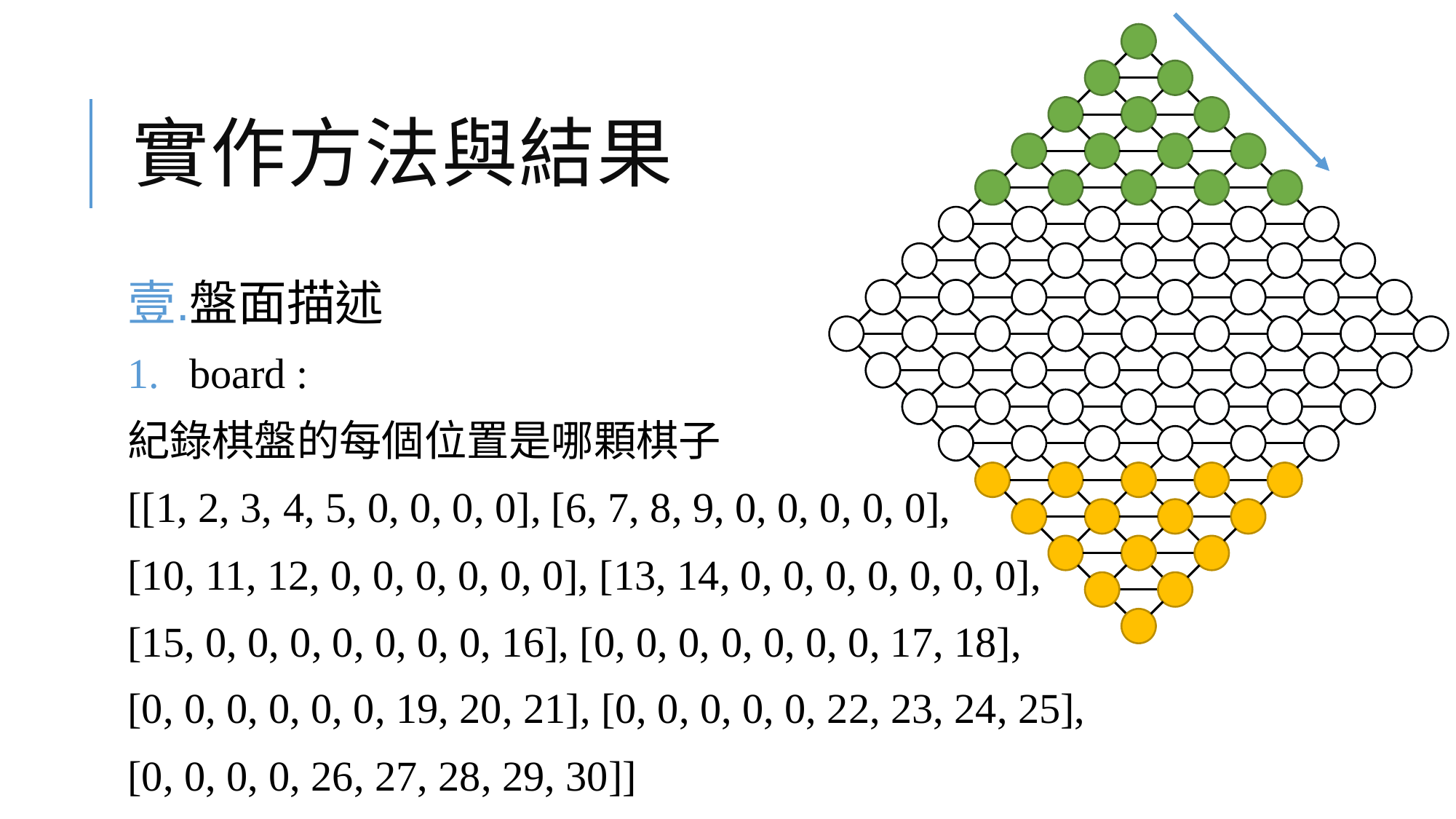

# 實作方法與結果

盤面描述
board :
紀錄棋盤的每個位置是哪顆棋子
[[1, 2, 3, 4, 5, 0, 0, 0, 0], [6, 7, 8, 9, 0, 0, 0, 0, 0],
[10, 11, 12, 0, 0, 0, 0, 0, 0], [13, 14, 0, 0, 0, 0, 0, 0, 0],
[15, 0, 0, 0, 0, 0, 0, 0, 16], [0, 0, 0, 0, 0, 0, 0, 17, 18],
[0, 0, 0, 0, 0, 0, 19, 20, 21], [0, 0, 0, 0, 0, 22, 23, 24, 25],
[0, 0, 0, 0, 26, 27, 28, 29, 30]]